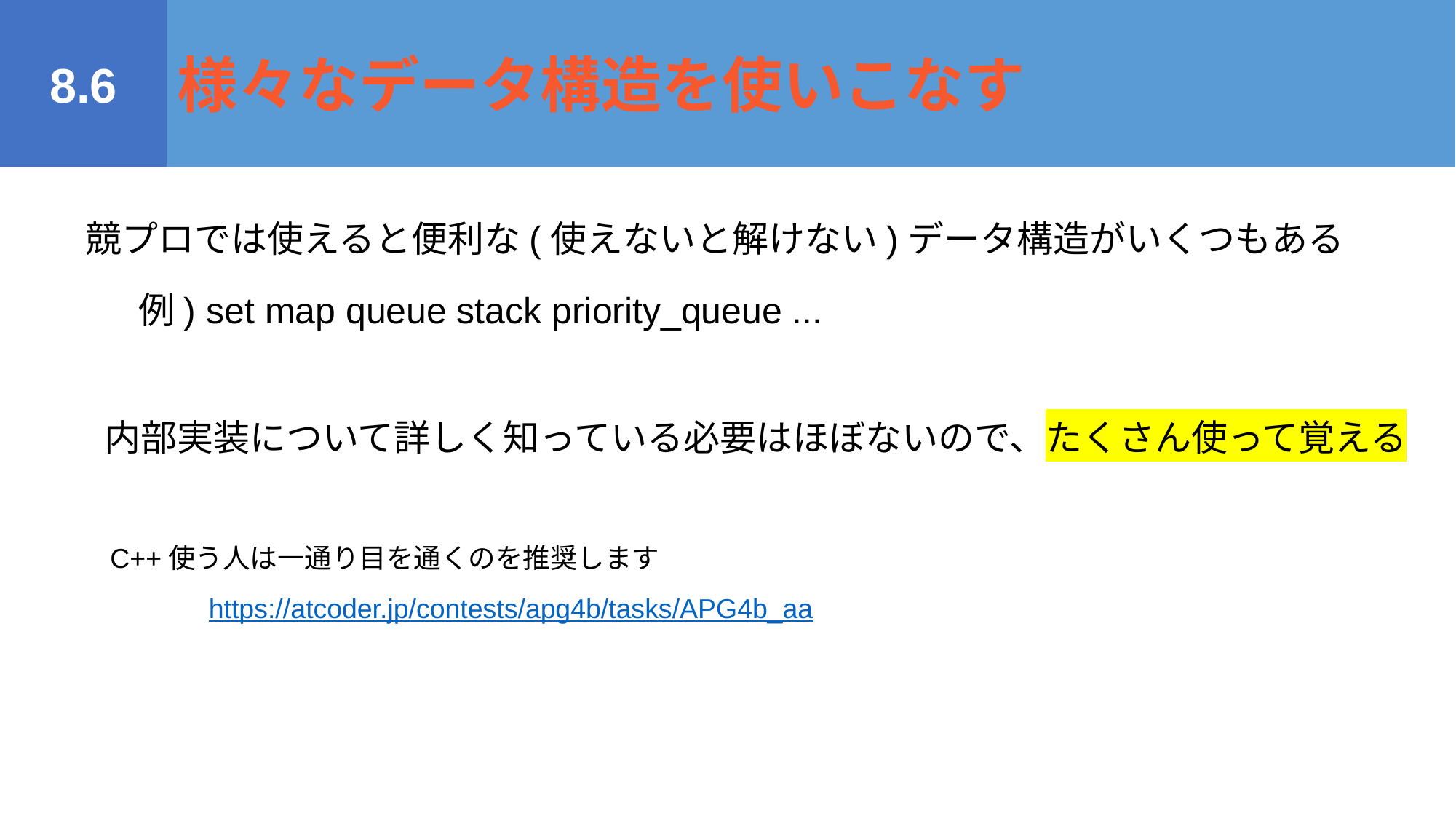

8.6
様々なデータ構造を使いこなす
競プロでは使えると便利な(使えないと解けない)データ構造がいくつもある
例) set map queue stack priority_queue ...
内部実装について詳しく知っている必要はほぼないので、たくさん使って覚える
C++使う人は一通り目を通くのを推奨します
https://atcoder.jp/contests/apg4b/tasks/APG4b_aa